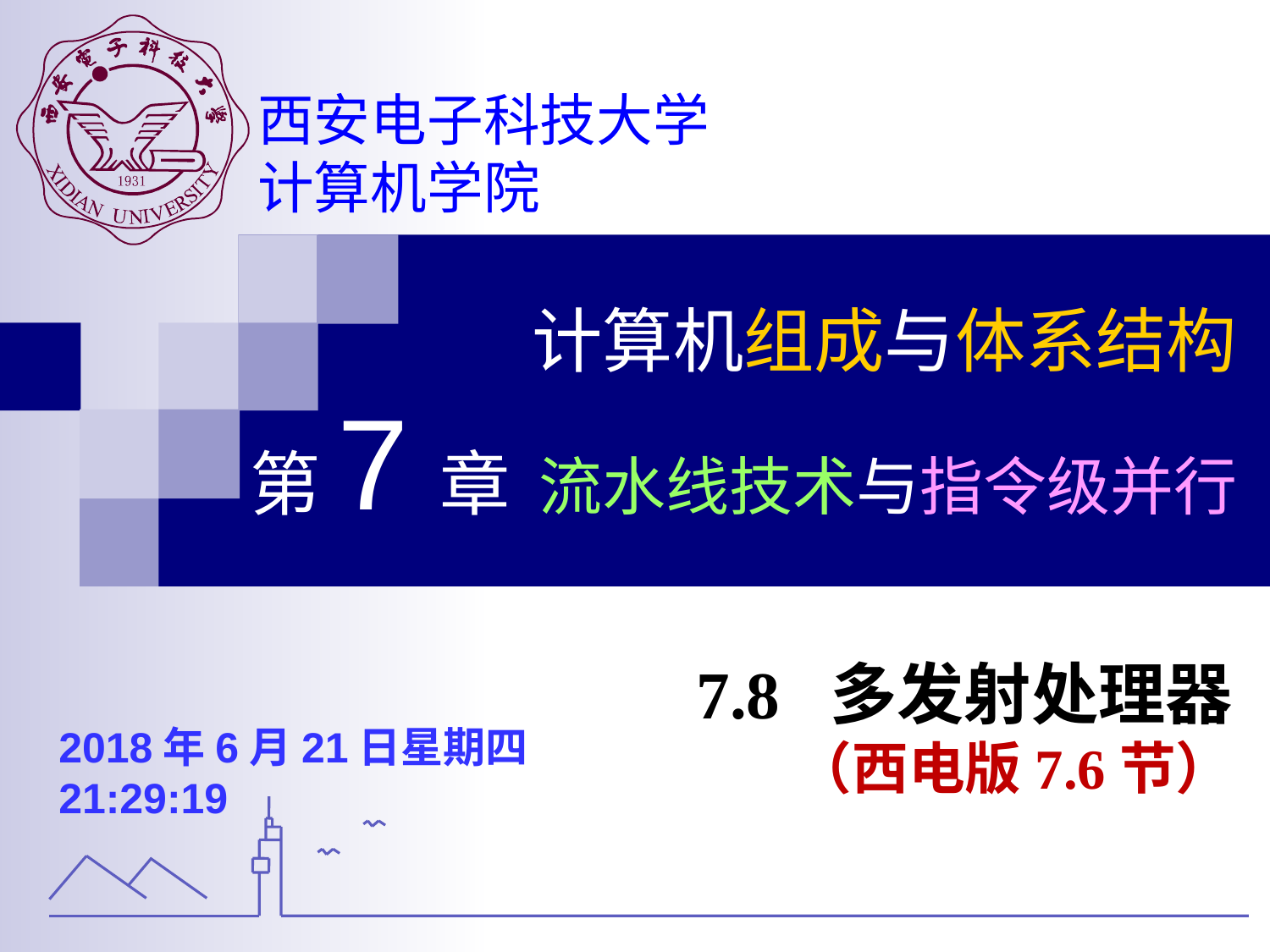

计算机组成与体系结构
第7章  流水线技术与指令级并行
7.8  多发射处理器
（西电版7.6节）